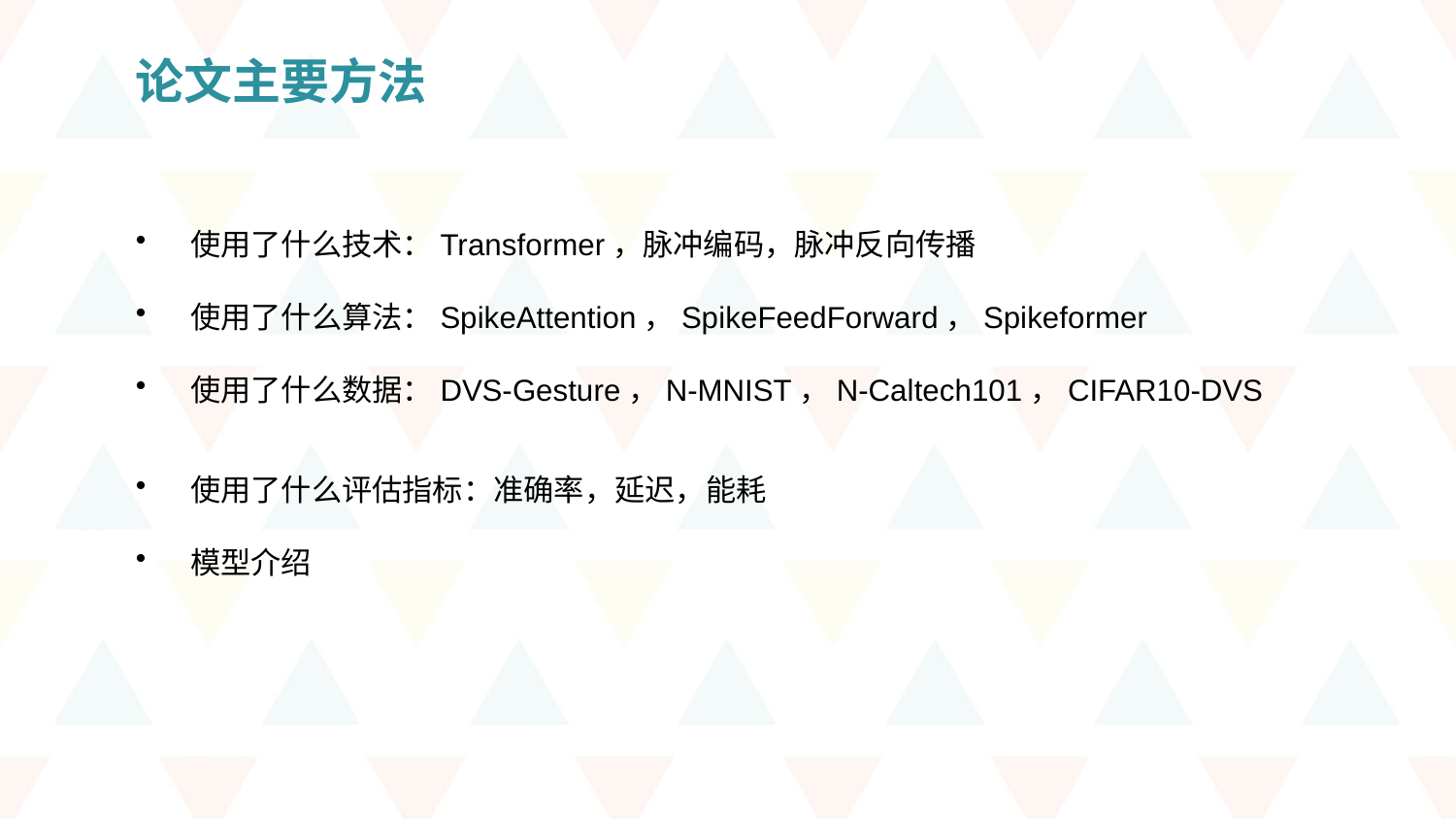

论文主要方法
使用了什么技术：Transformer，脉冲编码，脉冲反向传播
使用了什么算法：SpikeAttention，SpikeFeedForward，Spikeformer
使用了什么数据：DVS-Gesture，N-MNIST，N-Caltech101，CIFAR10-DVS
使用了什么评估指标：准确率，延迟，能耗
模型介绍